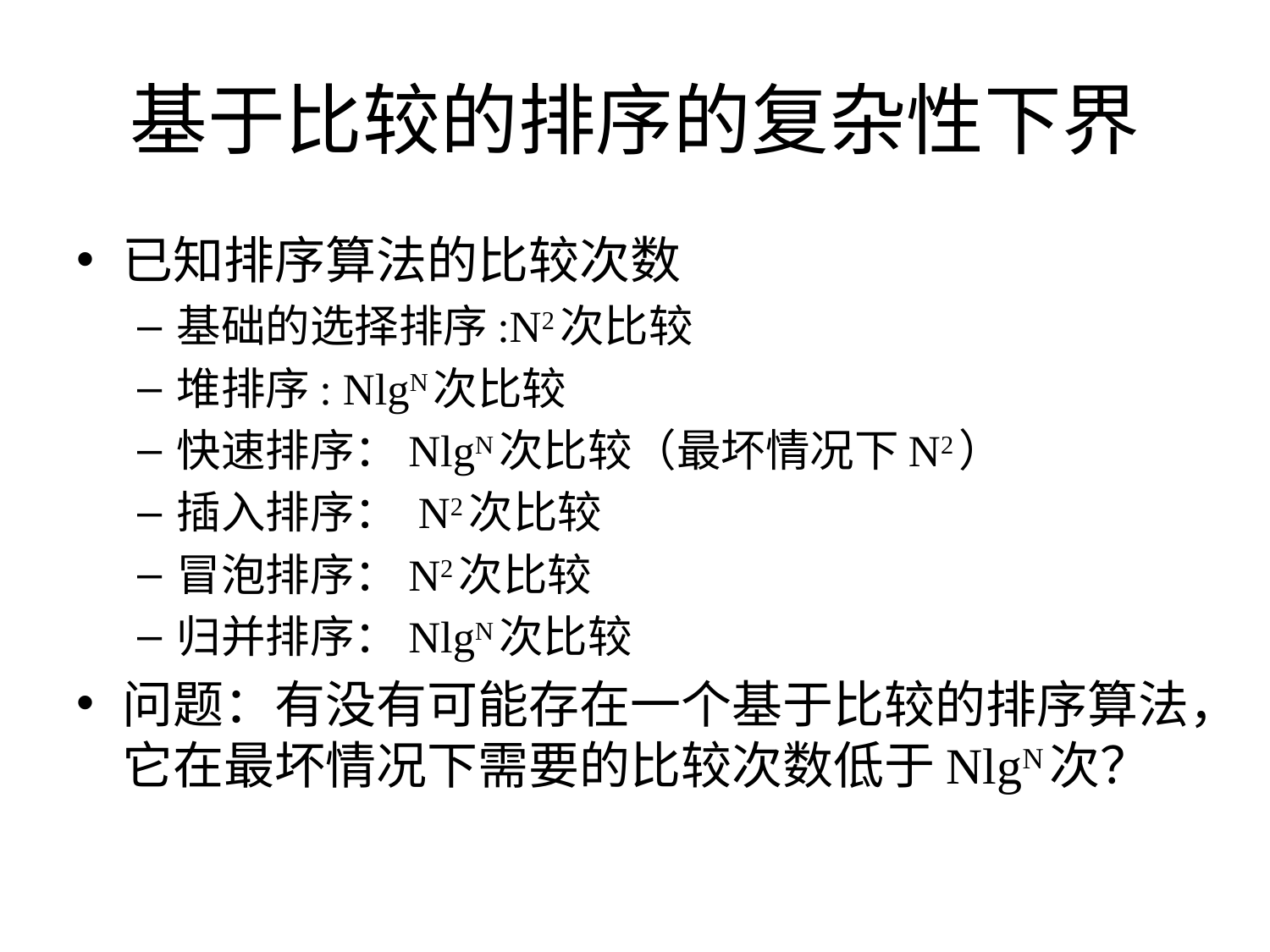

# 基于比较的排序的复杂性下界
已知排序算法的比较次数
基础的选择排序:N2次比较
堆排序: NlgN次比较
快速排序：NlgN次比较（最坏情况下N2）
插入排序： N2次比较
冒泡排序：N2次比较
归并排序：NlgN次比较
问题：有没有可能存在一个基于比较的排序算法，它在最坏情况下需要的比较次数低于NlgN次？